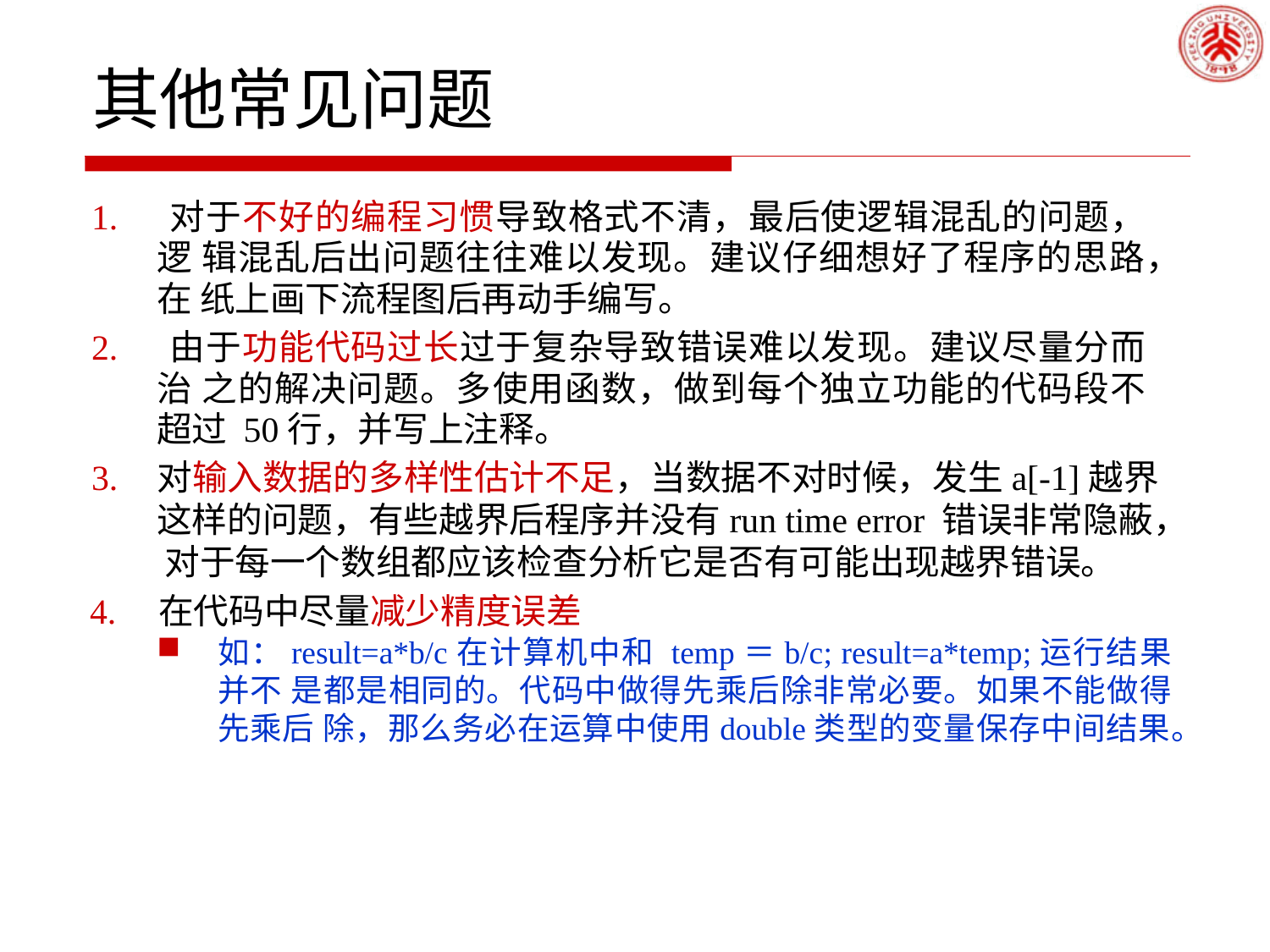

# 其他常见问题
1.    对于不好的编程习惯导致格式不清，最后使逻辑混乱的问题，逻 辑混乱后出问题往往难以发现。建议仔细想好了程序的思路，在 纸上画下流程图后再动手编写。
2.    由于功能代码过长过于复杂导致错误难以发现。建议尽量分而治 之的解决问题。多使用函数，做到每个独立功能的代码段不超过 50行，并写上注释。
3.	对输入数据的多样性估计不足，当数据不对时候，发生a[-1]越界 这样的问题，有些越界后程序并没有run time error 错误非常隐蔽， 对于每一个数组都应该检查分析它是否有可能出现越界错误。
4.	在代码中尽量减少精度误差
如：result=a*b/c在计算机中和 temp＝b/c; result=a*temp;运行结果并不 是都是相同的。代码中做得先乘后除非常必要。如果不能做得先乘后 除，那么务必在运算中使用double类型的变量保存中间结果。